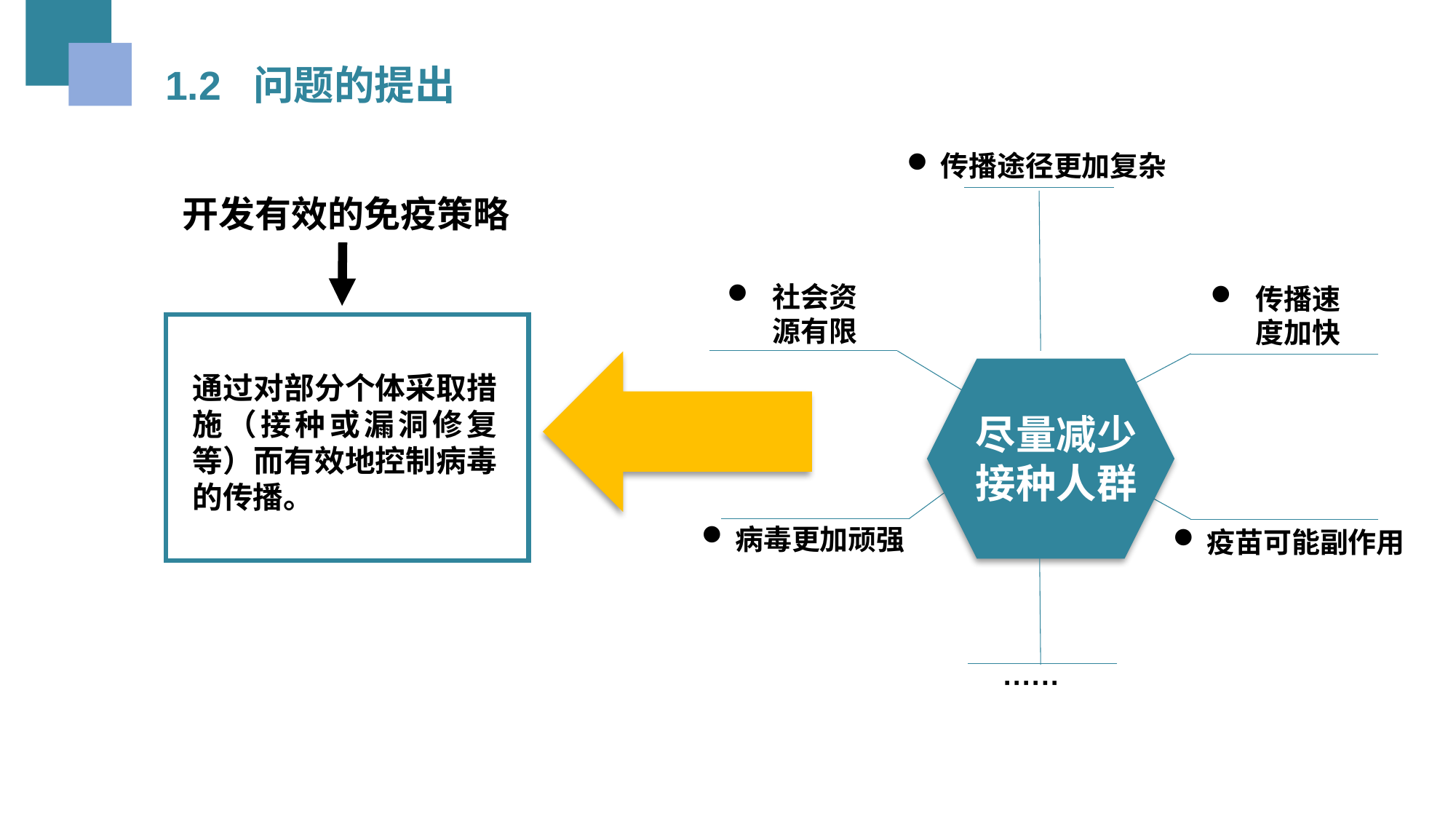

1.2  问题的提出
传播途径更加复杂
开发有效的免疫策略

社会资源有限
传播速度加快

尽量减少接种人群
通过对部分个体采取措施（接种或漏洞修复等）而有效地控制病毒的传播。
病毒更加顽强
疫苗可能副作用
······